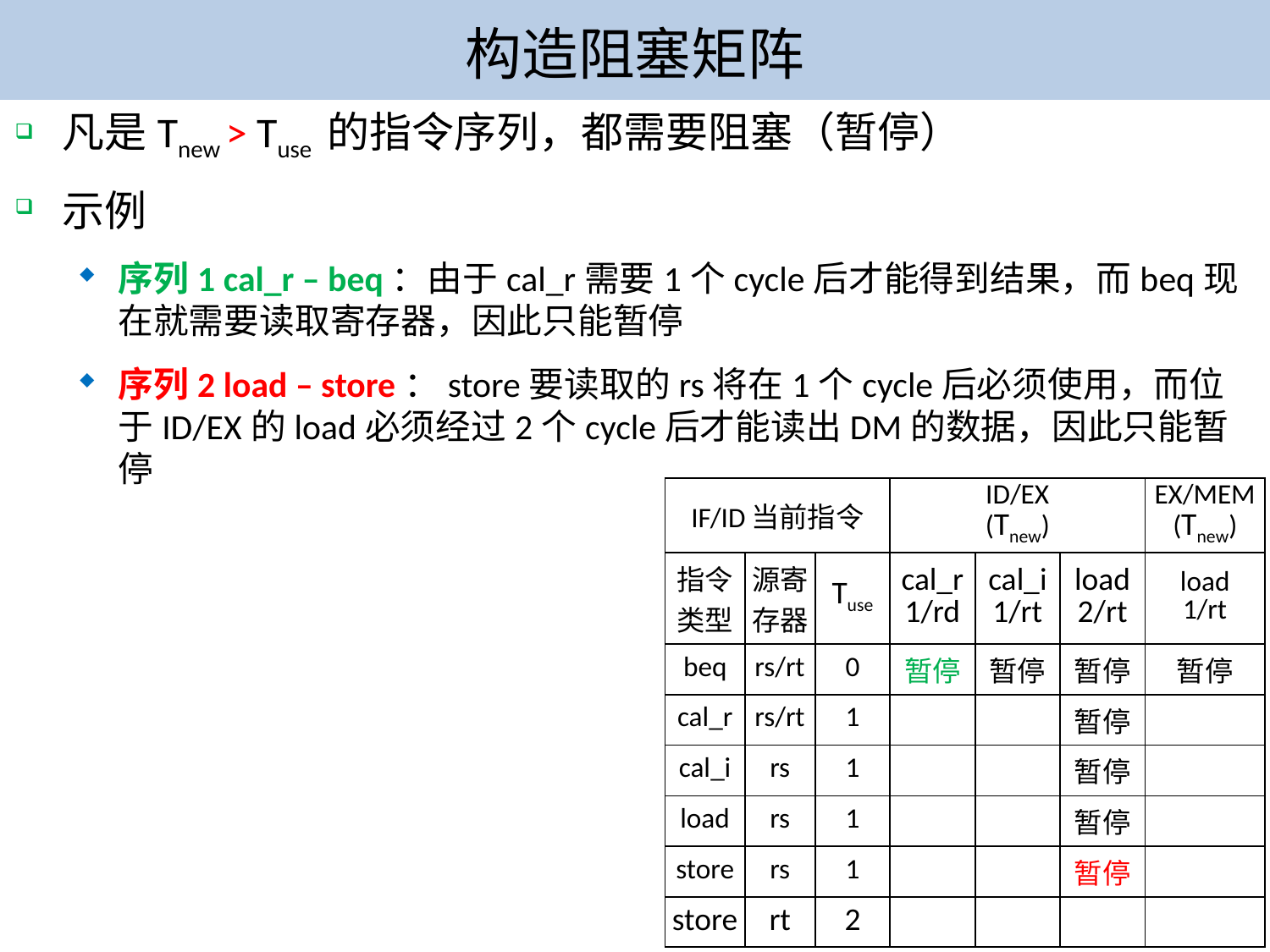

# 构造阻塞矩阵
凡是Tnew > Tuse 的指令序列，都需要阻塞（暂停）
示例
序列1 cal_r – beq：由于cal_r需要1个cycle后才能得到结果，而beq现在就需要读取寄存器，因此只能暂停
序列2 load – store：store要读取的rs将在1个cycle后必须使用，而位于ID/EX的load必须经过2个cycle后才能读出DM的数据，因此只能暂停
| IF/ID当前指令 |  |  | ID/EX (Tnew) |  |  | EX/MEM (Tnew) |
| --- | --- | --- | --- | --- | --- | --- |
| 指令 类型 | 源寄存器 | Tuse | cal\_r 1/rd | cal\_i 1/rt | load 2/rt | load 1/rt |
| beq | rs/rt | 0 | 暂停 | 暂停 | 暂停 | 暂停 |
| cal\_r | rs/rt | 1 |  |  | 暂停 |  |
| cal\_i | rs | 1 |  |  | 暂停 |  |
| load | rs | 1 |  |  | 暂停 |  |
| store | rs | 1 |  |  | 暂停 |  |
| store | rt | 2 |  |  |  |  |